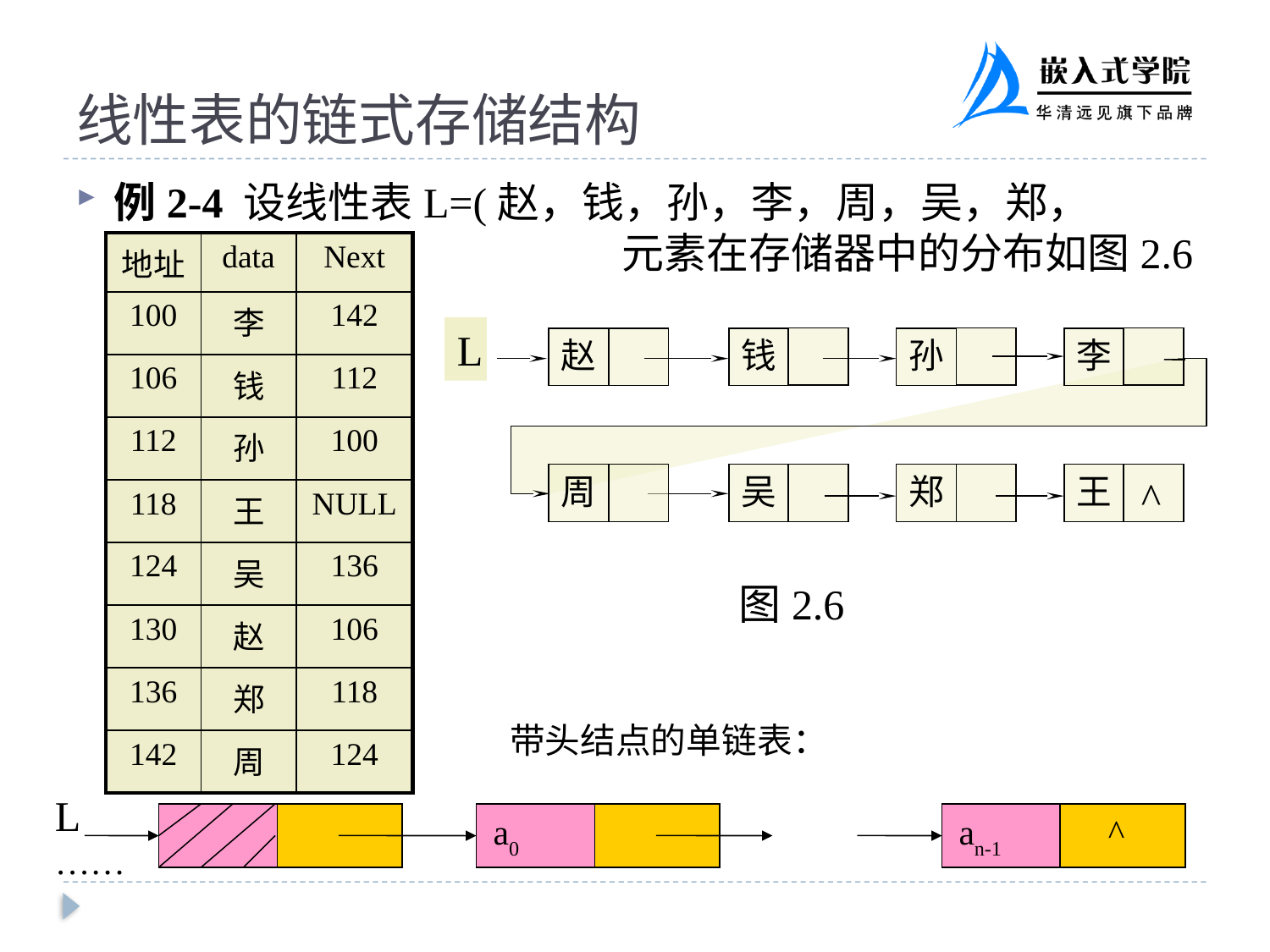

# 线性表的链式存储结构
例2-4 设线性表L=(赵，钱，孙，李，周，吴，郑，王)，各			元素在存储器中的分布如图2.6所示。
| 地址 | data | Next |
| --- | --- | --- |
| 100 | 李 | 142 |
| 106 | 钱 | 112 |
| 112 | 孙 | 100 |
| 118 | 王 | NULL |
| 124 | 吴 | 136 |
| 130 | 赵 | 106 |
| 136 | 郑 | 118 |
| 142 | 周 | 124 |

L

赵

钱
孙
李

周

吴

郑

王
^

                       图2.6

带头结点的单链表：
L                                                                  ……

 a0

 an-1
    ^

61